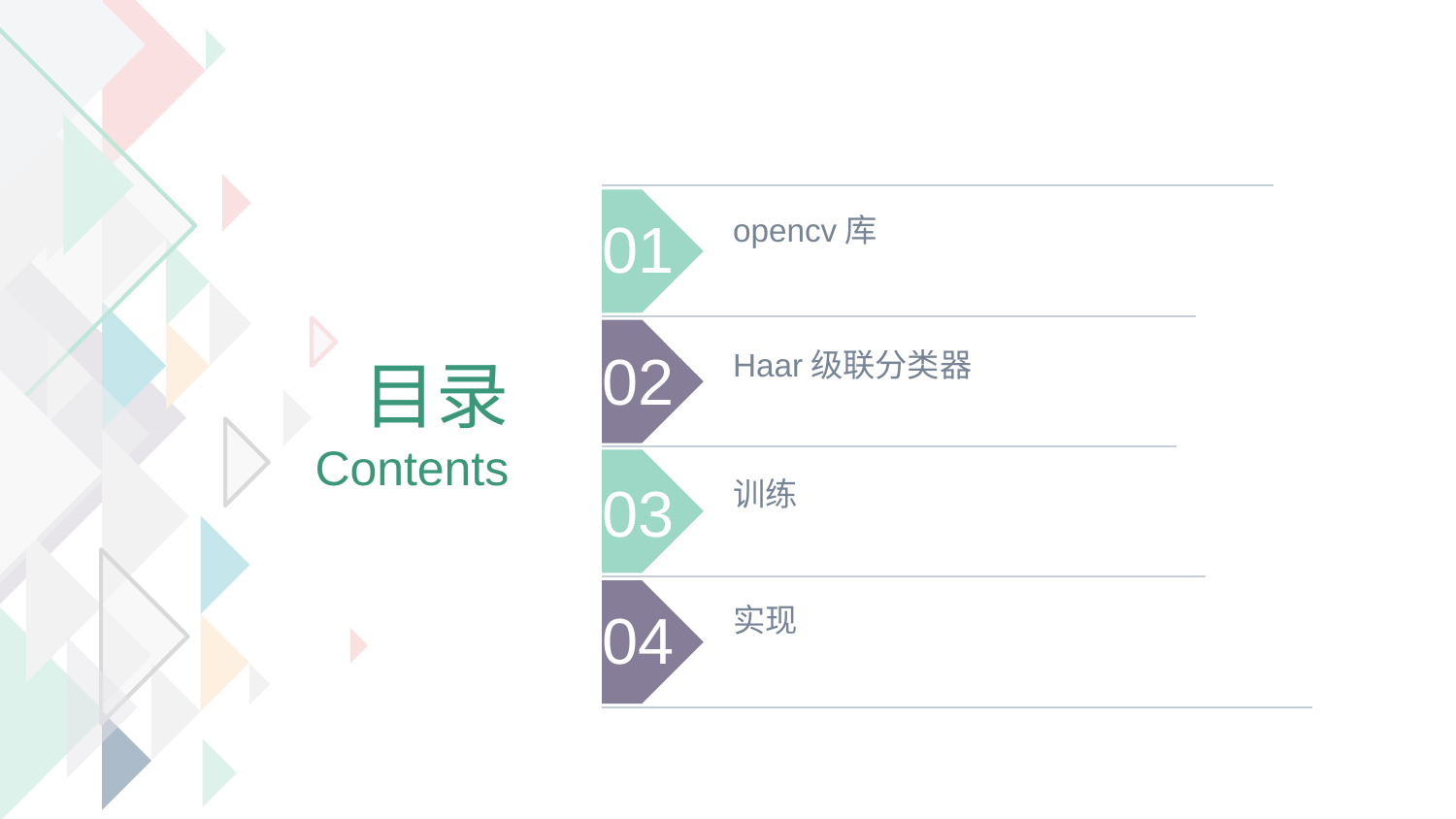

01
opencv库

02
Haar级联分类器
目录
Contents

03
训练

04
实现